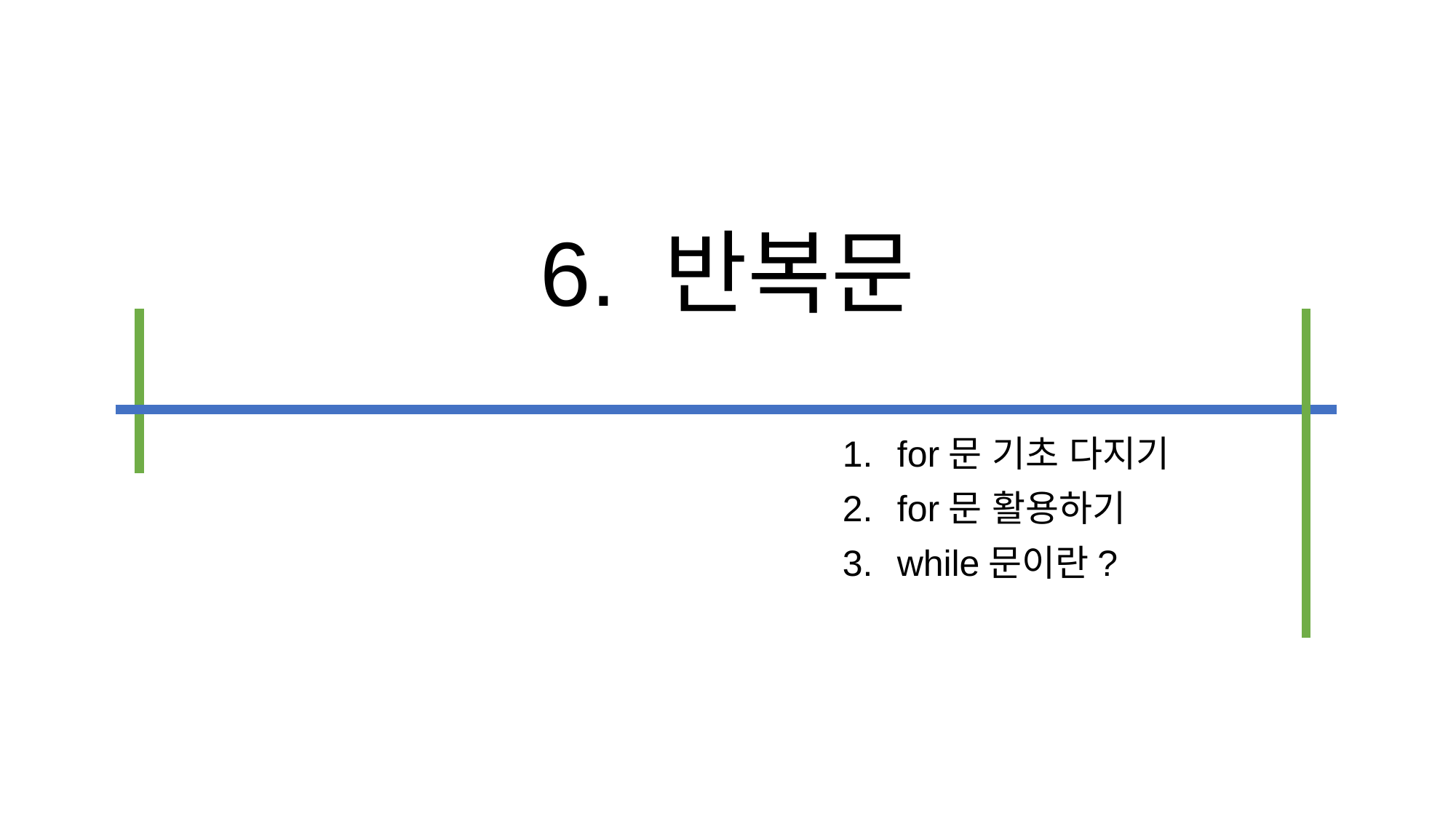

# 6. 반복문
for문 기초 다지기
for문 활용하기
while문이란?